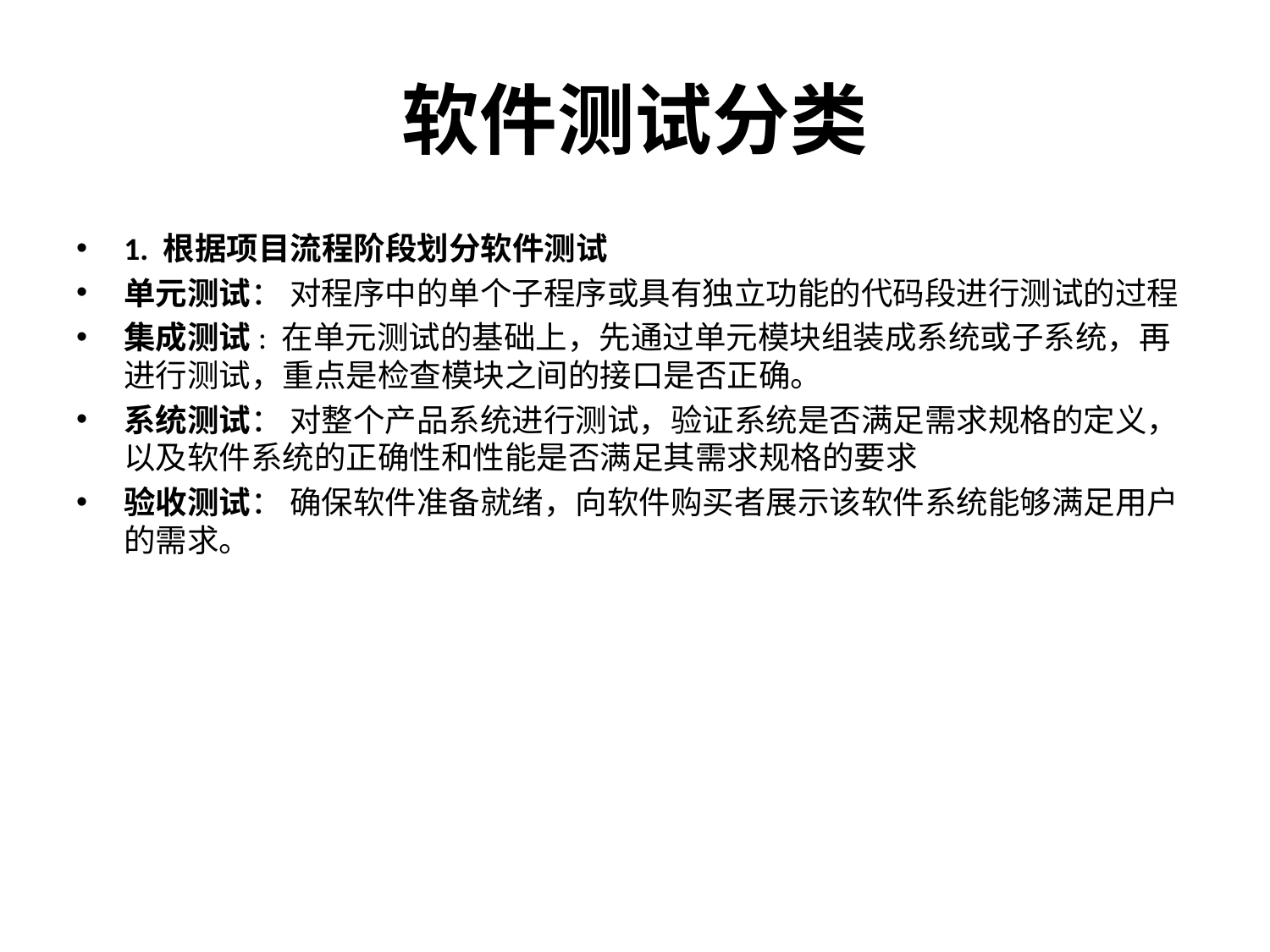

# 软件测试分类
1. 根据项目流程阶段划分软件测试
单元测试： 对程序中的单个子程序或具有独立功能的代码段进行测试的过程
集成测试: 在单元测试的基础上，先通过单元模块组装成系统或子系统，再进行测试，重点是检查模块之间的接口是否正确。
系统测试： 对整个产品系统进行测试，验证系统是否满足需求规格的定义，以及软件系统的正确性和性能是否满足其需求规格的要求
验收测试： 确保软件准备就绪，向软件购买者展示该软件系统能够满足用户的需求。